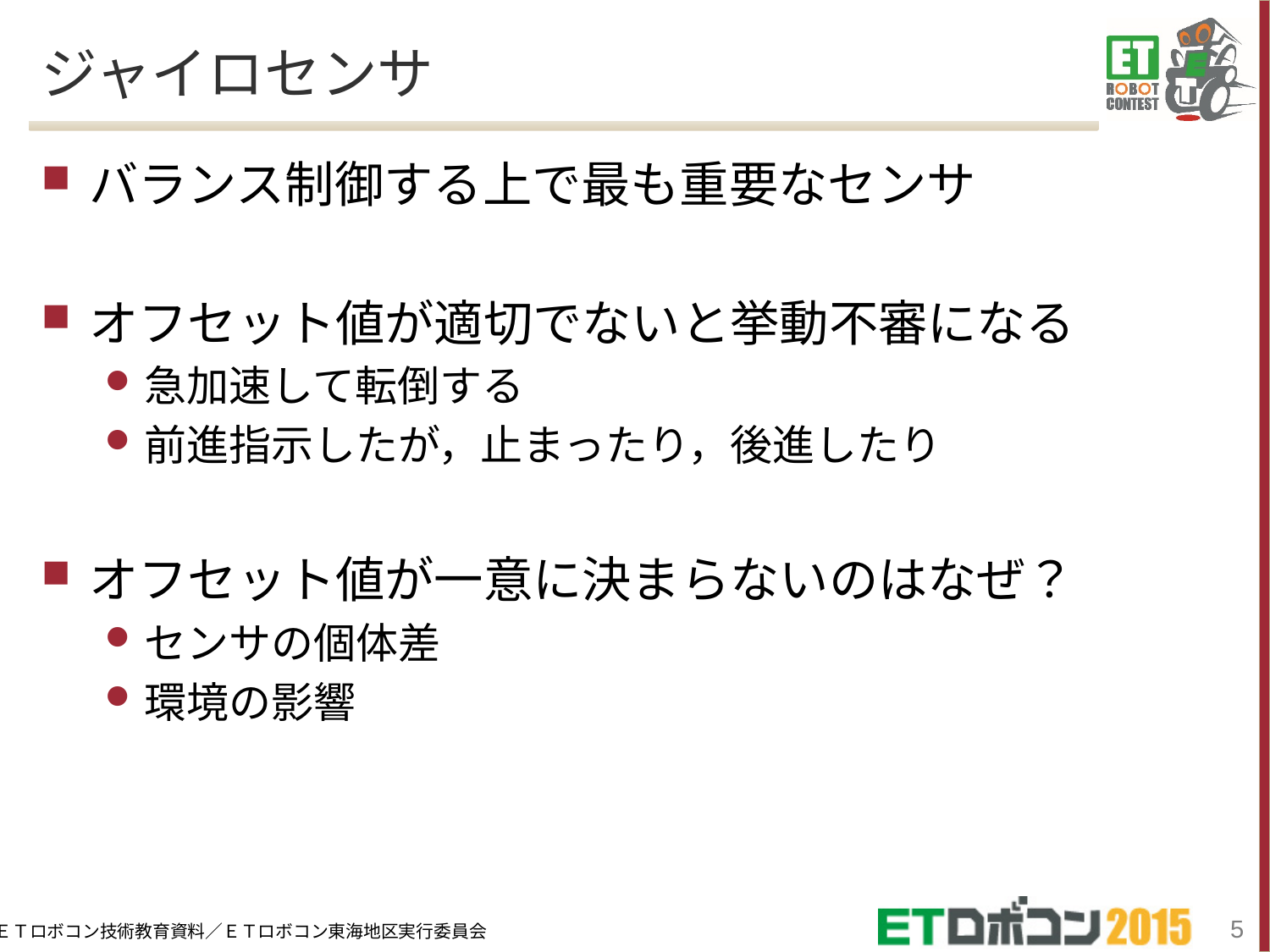

# ジャイロセンサ
バランス制御する上で最も重要なセンサ

オフセット値が適切でないと挙動不審になる
急加速して転倒する
前進指示したが，止まったり，後進したり

オフセット値が一意に決まらないのはなぜ？
センサの個体差
環境の影響
5